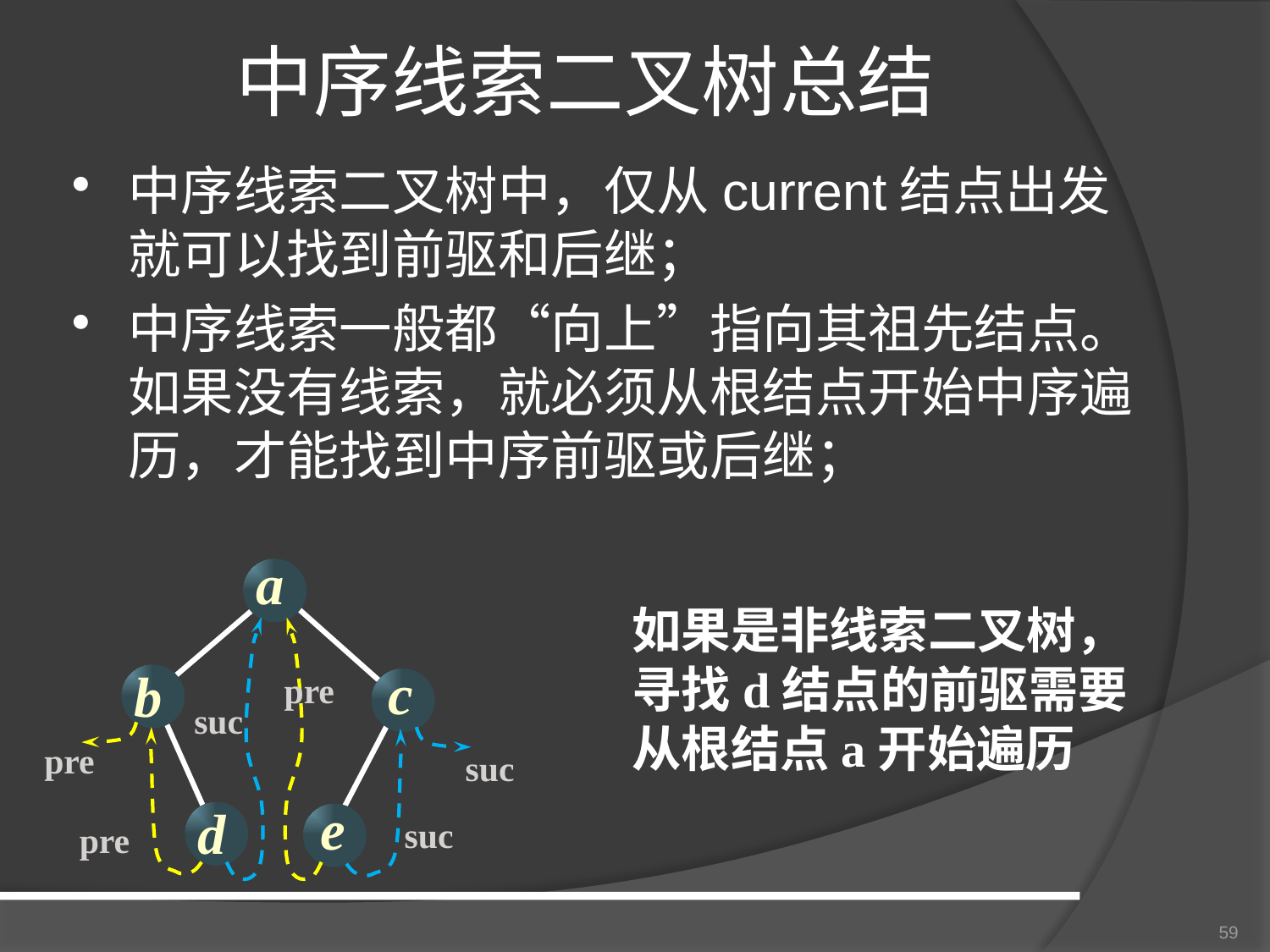

# 中序线索二叉树总结
中序线索二叉树中，仅从current结点出发就可以找到前驱和后继；
中序线索一般都“向上”指向其祖先结点。如果没有线索，就必须从根结点开始中序遍历，才能找到中序前驱或后继；

a

如果是非线索二叉树，寻找d结点的前驱需要从根结点a开始遍历

c
b
pre

suc

pre
suc
e
d

suc
pre
59